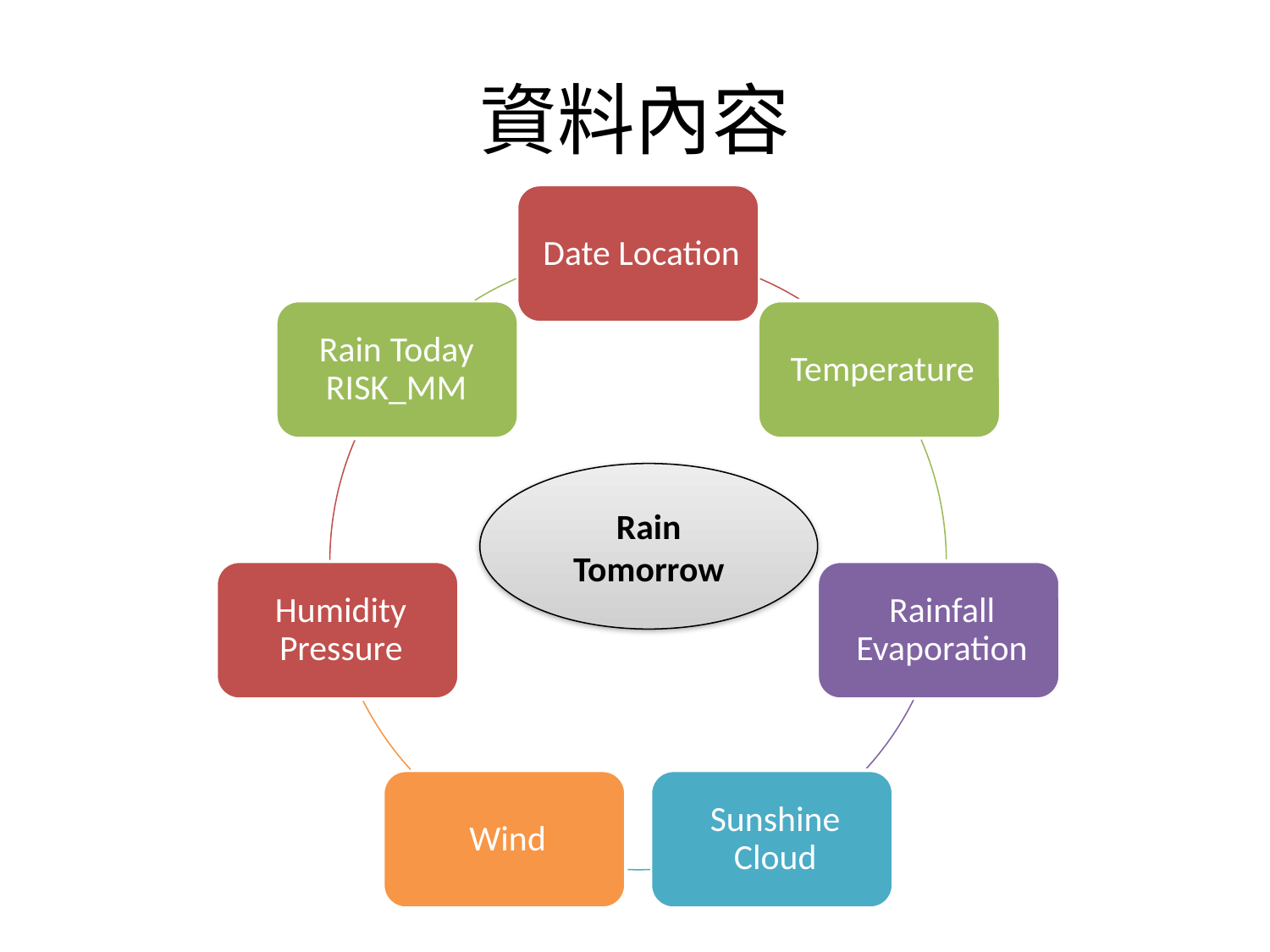

# 資料內容
Date Location
Temperature
Rainfall Evaporation
Sunshine Cloud
Wind
Humidity Pressure
Rain Today  RISK_MM
Rain
Tomorrow